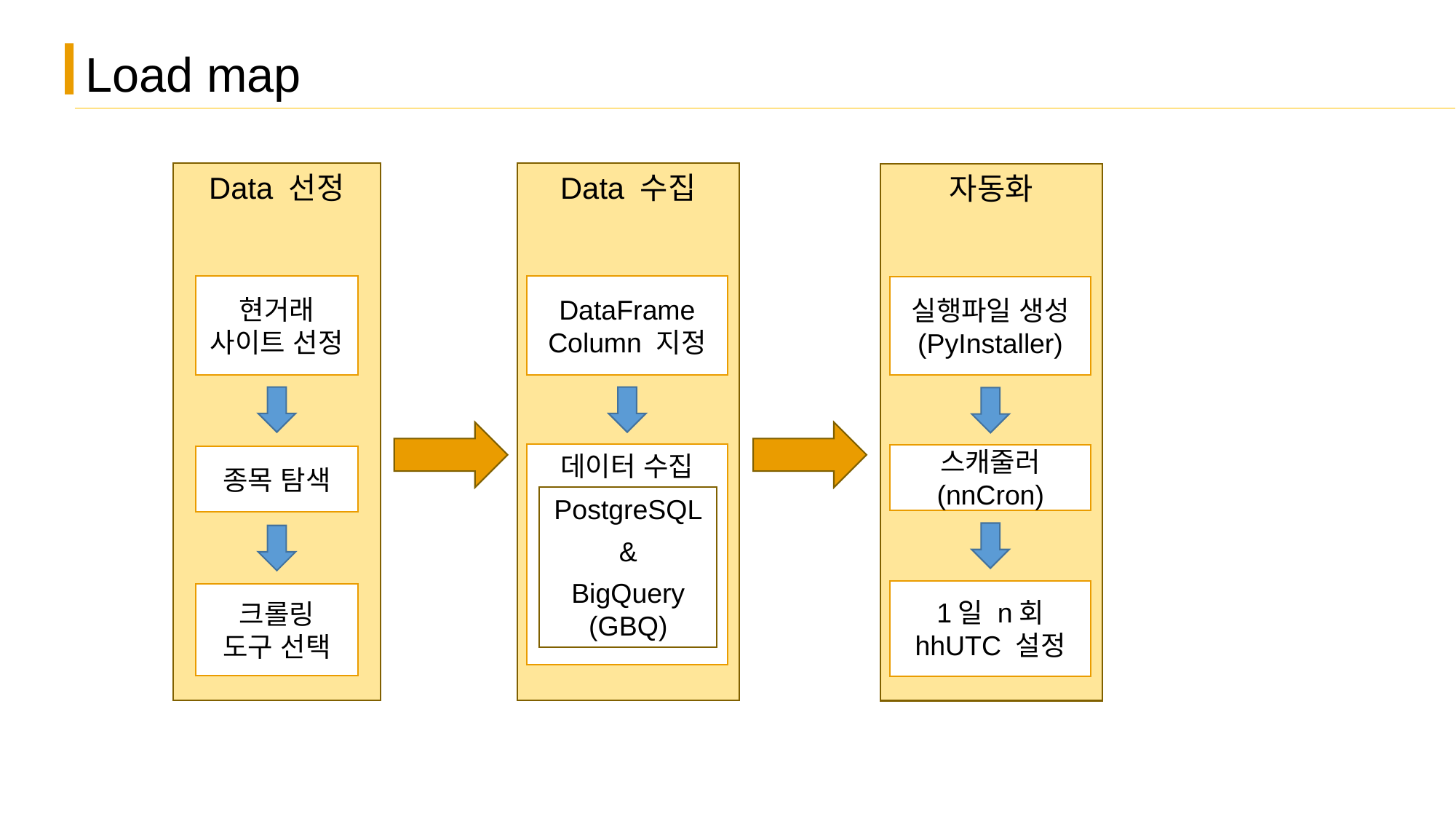

# Load map
Data 선정
Data 수집
자동화
DataFrame
Column 지정
현거래
사이트 선정
실행파일 생성
(PyInstaller)

데이터 수집
스캐줄러
(nnCron)
종목 탐색
PostgreSQL

&

BigQuery
(GBQ)

1일 n회
hhUTC 설정
크롤링
도구 선택